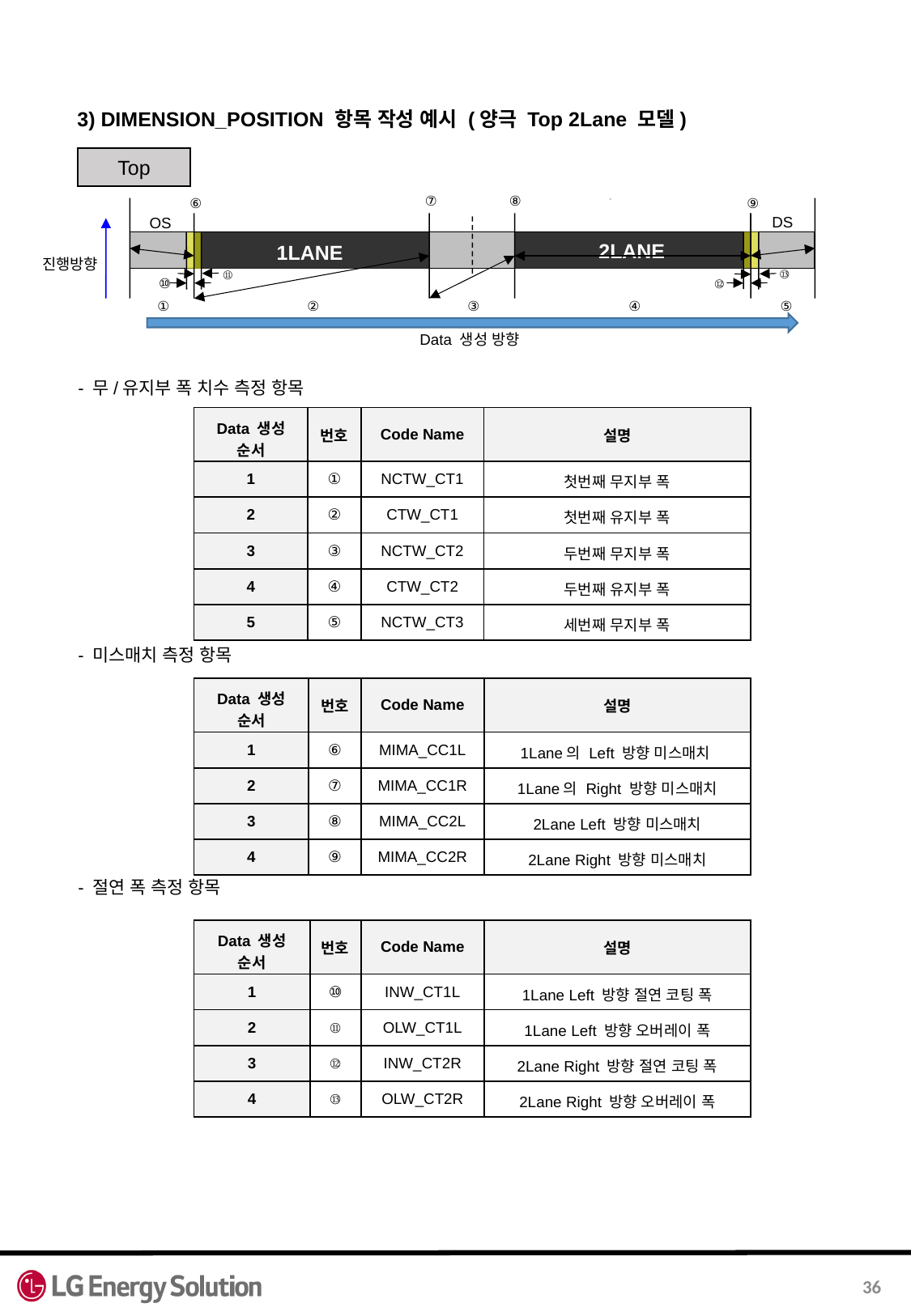

3) DIMENSION_POSITION 항목 작성 예시 (양극 Top 2Lane 모델)

      - 무/유지부 폭 치수 측정 항목

      - 미스매치 측정 항목

      - 절연 폭 측정 항목

Top
⑦
⑧
⑥
⑨

DS
OS

진행방향

2LANE
1LANE
⑬
⑪
⑫
⑩
④
⑤
①
②
③

Data 생성 방향
| Data 생성 순서 | 번호 | Code Name | 설명 |
| --- | --- | --- | --- |
| 1 | ① | NCTW\_CT1 | 첫번째 무지부 폭 |
| 2 | ② | CTW\_CT1 | 첫번째 유지부 폭 |
| 3 | ③ | NCTW\_CT2 | 두번째 무지부 폭 |
| 4 | ④ | CTW\_CT2 | 두번째 유지부 폭 |
| 5 | ⑤ | NCTW\_CT3 | 세번째 무지부 폭 |
| Data 생성 순서 | 번호 | Code Name | 설명 |
| --- | --- | --- | --- |
| 1 | ⑥ | MIMA\_CC1L | 1Lane의 Left 방향 미스매치 |
| 2 | ⑦ | MIMA\_CC1R | 1Lane의 Right 방향 미스매치 |
| 3 | ⑧ | MIMA\_CC2L | 2Lane Left 방향 미스매치 |
| 4 | ⑨ | MIMA\_CC2R | 2Lane Right 방향 미스매치 |
| Data 생성 순서 | 번호 | Code Name | 설명 |
| --- | --- | --- | --- |
| 1 | ⑩ | INW\_CT1L | 1Lane Left 방향 절연 코팅 폭 |
| 2 | ⑪ | OLW\_CT1L | 1Lane Left 방향 오버레이 폭 |
| 3 | ⑫ | INW\_CT2R | 2Lane Right 방향 절연 코팅 폭 |
| 4 | ⑬ | OLW\_CT2R | 2Lane Right 방향 오버레이 폭 |
36